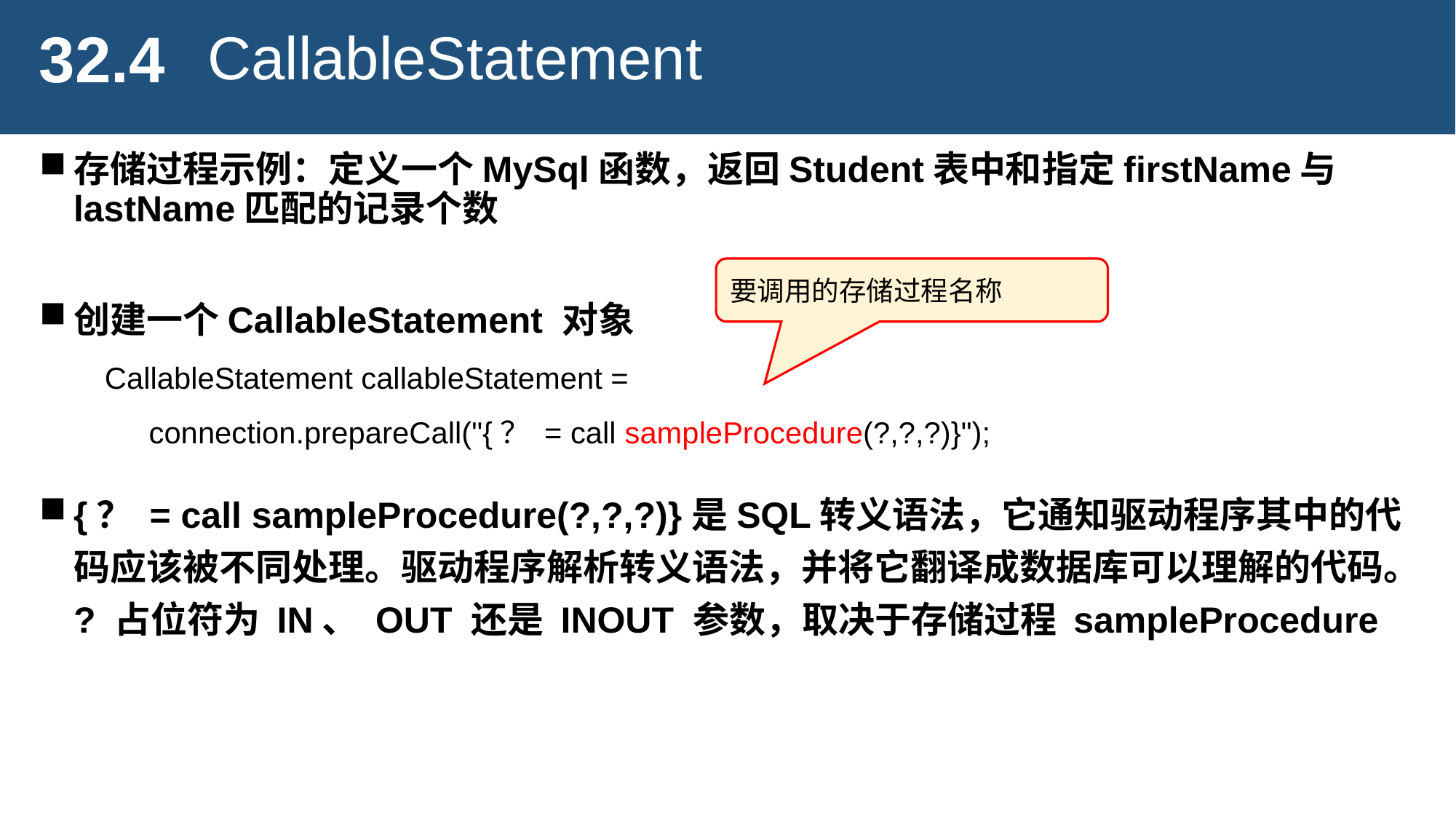

32.4
CallableStatement
存储过程示例：定义一个MySql函数，返回Student表中和指定firstName与lastName匹配的记录个数
创建一个CallableStatement 对象
    CallableStatement callableStatement =
         connection.prepareCall("{？ = call sampleProcedure(?,?,?)}");
{？ = call sampleProcedure(?,?,?)}是SQL转义语法，它通知驱动程序其中的代码应该被不同处理。驱动程序解析转义语法，并将它翻译成数据库可以理解的代码。
? 占位符为 IN、 OUT 还是 INOUT 参数，取决于存储过程 sampleProcedure
要调用的存储过程名称